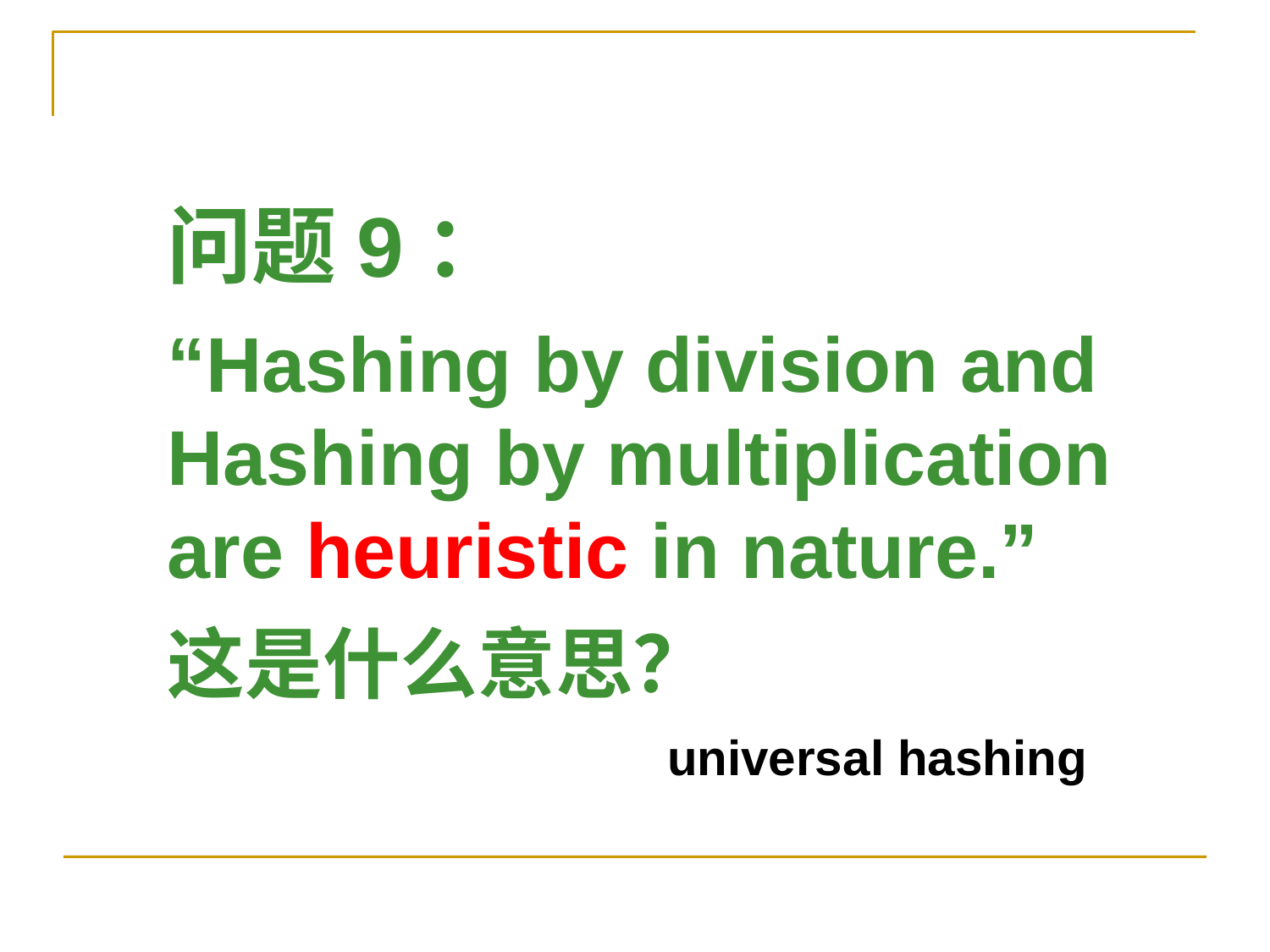

问题9：
“Hashing by division and Hashing by multiplication are heuristic in nature.”
这是什么意思？
universal hashing